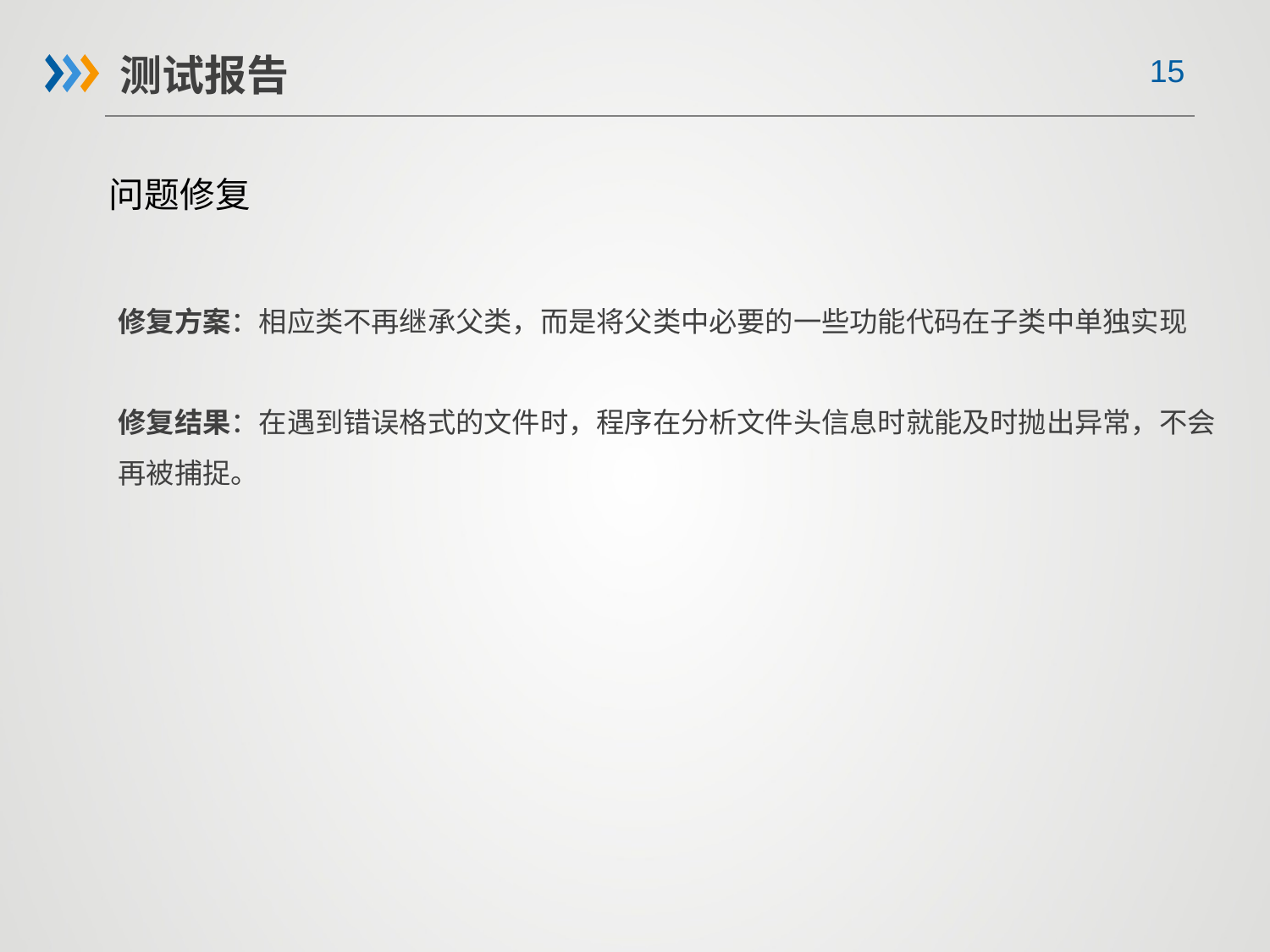

测试报告
问题修复
修复方案：相应类不再继承父类，而是将父类中必要的一些功能代码在子类中单独实现

修复结果：在遇到错误格式的文件时，程序在分析文件头信息时就能及时抛出异常，不会再被捕捉。